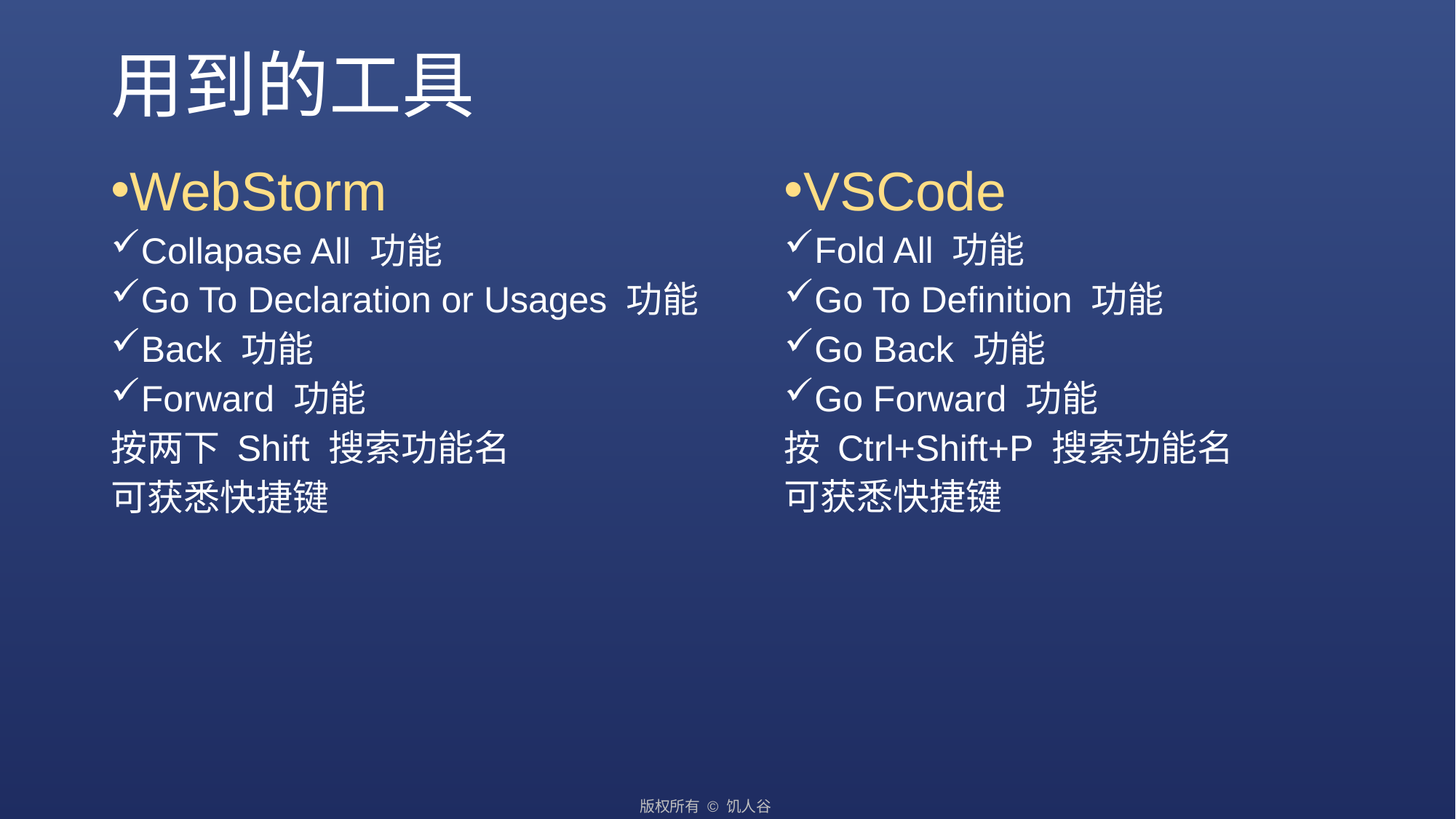

# 用到的工具
WebStorm
Collapase All 功能
Go To Declaration or Usages 功能
Back 功能
Forward 功能
按两下 Shift 搜索功能名
可获悉快捷键
VSCode
Fold All 功能
Go To Definition 功能
Go Back 功能
Go Forward 功能
按 Ctrl+Shift+P 搜索功能名
可获悉快捷键